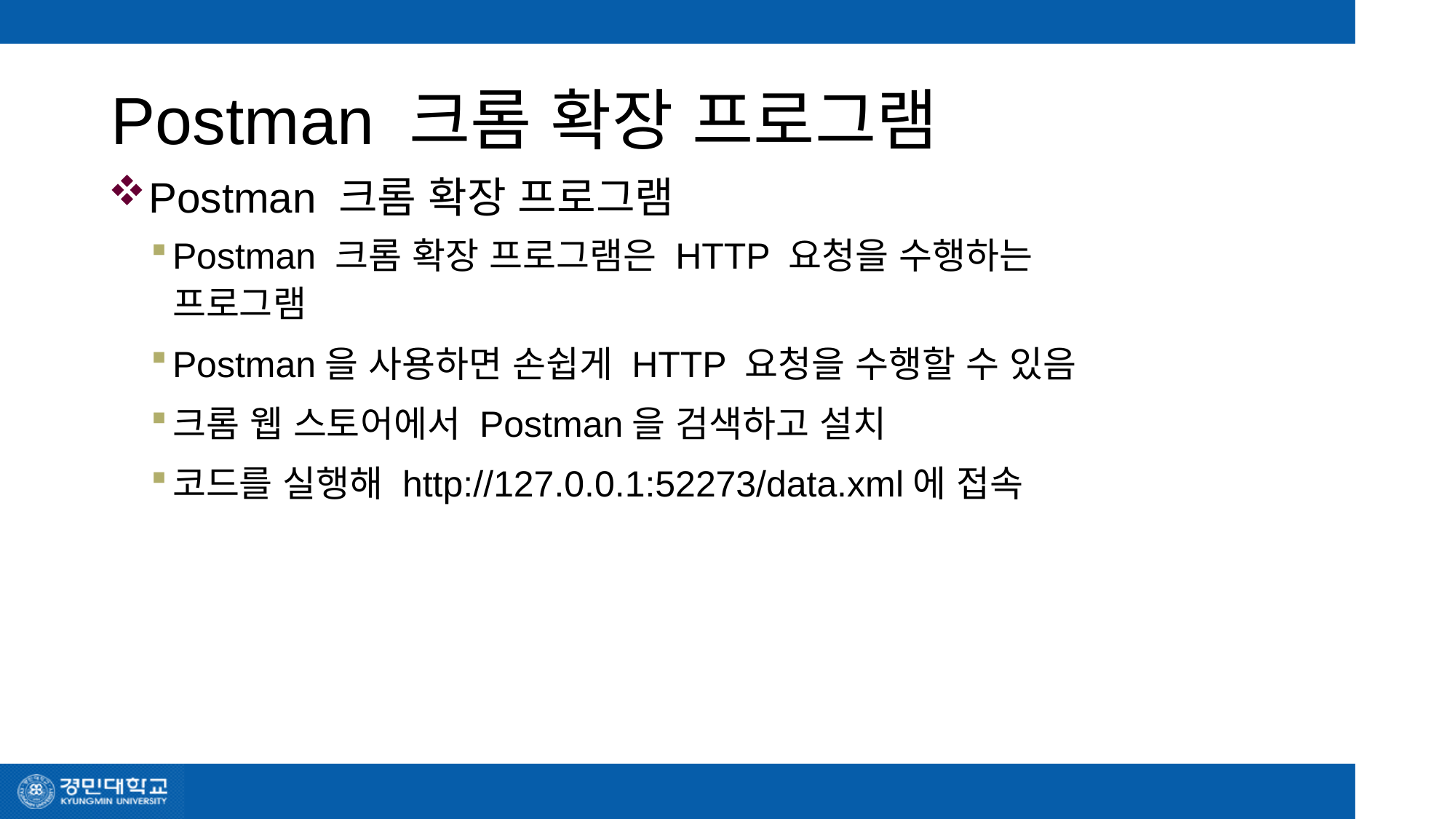

# Postman 크롬 확장 프로그램
Postman 크롬 확장 프로그램
Postman 크롬 확장 프로그램은 HTTP 요청을 수행하는 프로그램
Postman을 사용하면 손쉽게 HTTP 요청을 수행할 수 있음
크롬 웹 스토어에서 Postman을 검색하고 설치
코드를 실행해 http://127.0.0.1:52273/data.xml에 접속